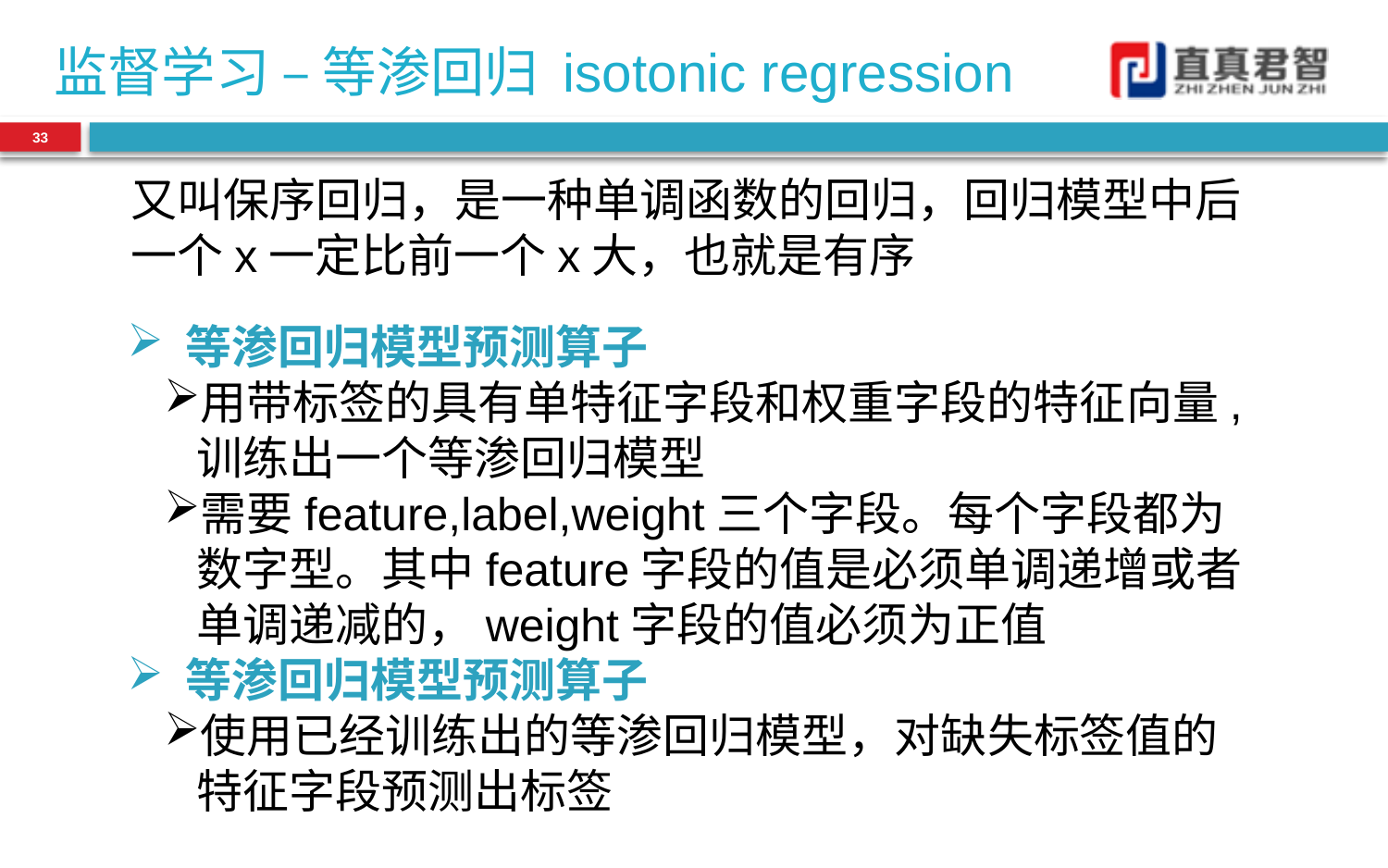

# 监督学习 – 等渗回归 isotonic regression
33
又叫保序回归，是一种单调函数的回归，回归模型中后一个x一定比前一个x大，也就是有序
 等渗回归模型预测算子
用带标签的具有单特征字段和权重字段的特征向量,训练出一个等渗回归模型
需要feature,label,weight三个字段。每个字段都为数字型。其中feature字段的值是必须单调递增或者单调递减的，weight字段的值必须为正值
 等渗回归模型预测算子
使用已经训练出的等渗回归模型，对缺失标签值的特征字段预测出标签